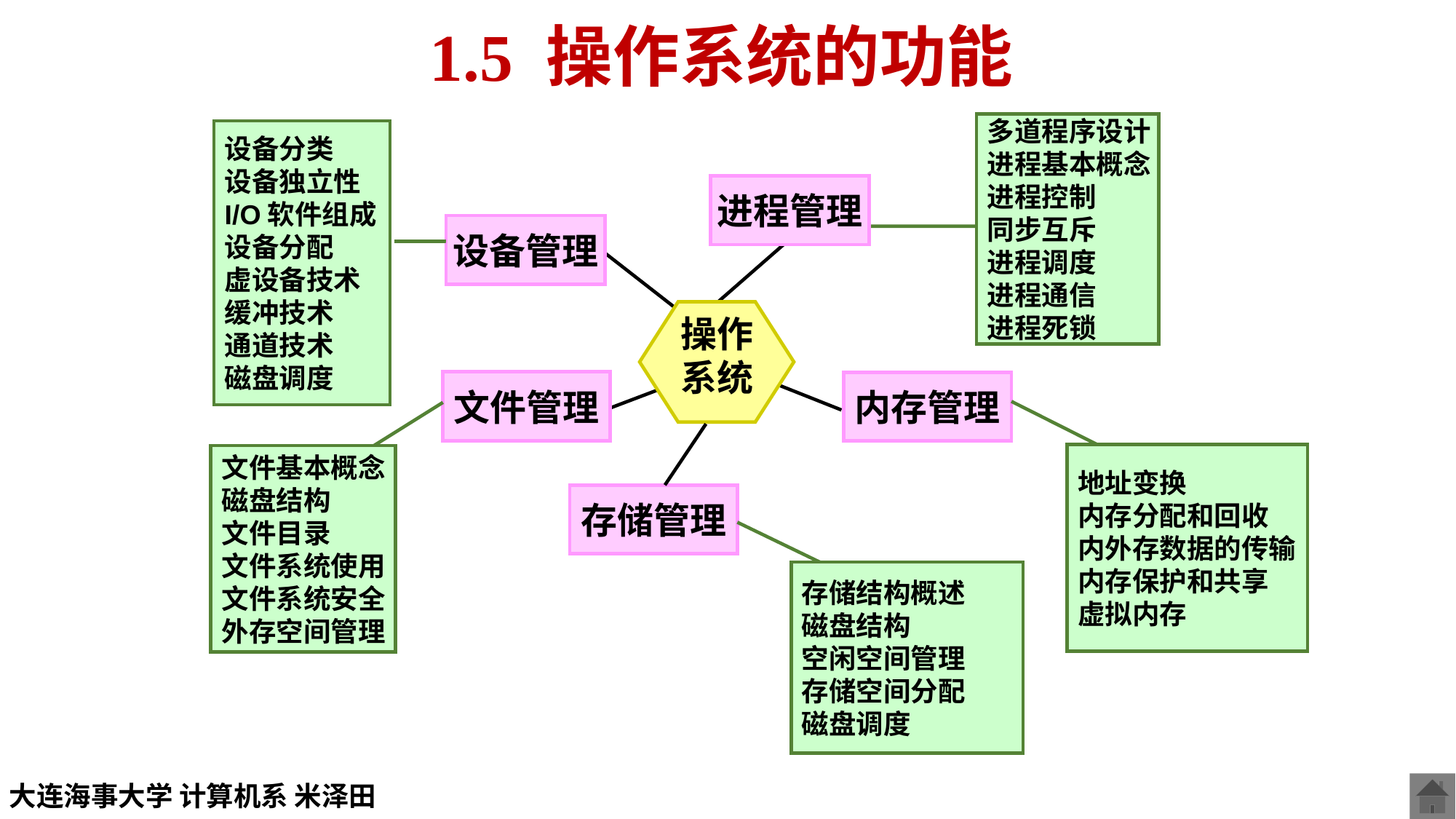

# 1.5 操作系统的功能
多道程序设计
进程基本概念
进程控制
同步互斥
进程调度
进程通信
进程死锁

设备分类
设备独立性
I/O软件组成
设备分配
虚设备技术
缓冲技术
通道技术
磁盘调度

进程管理
设备管理

操作
系统

文件管理
内存管理

地址变换
内存分配和回收
内外存数据的传输
内存保护和共享
虚拟内存

文件基本概念
磁盘结构
文件目录
文件系统使用
文件系统安全
外存空间管理

存储管理

存储结构概述
磁盘结构
空闲空间管理
存储空间分配
磁盘调度

大连海事大学 计算机系 米泽田